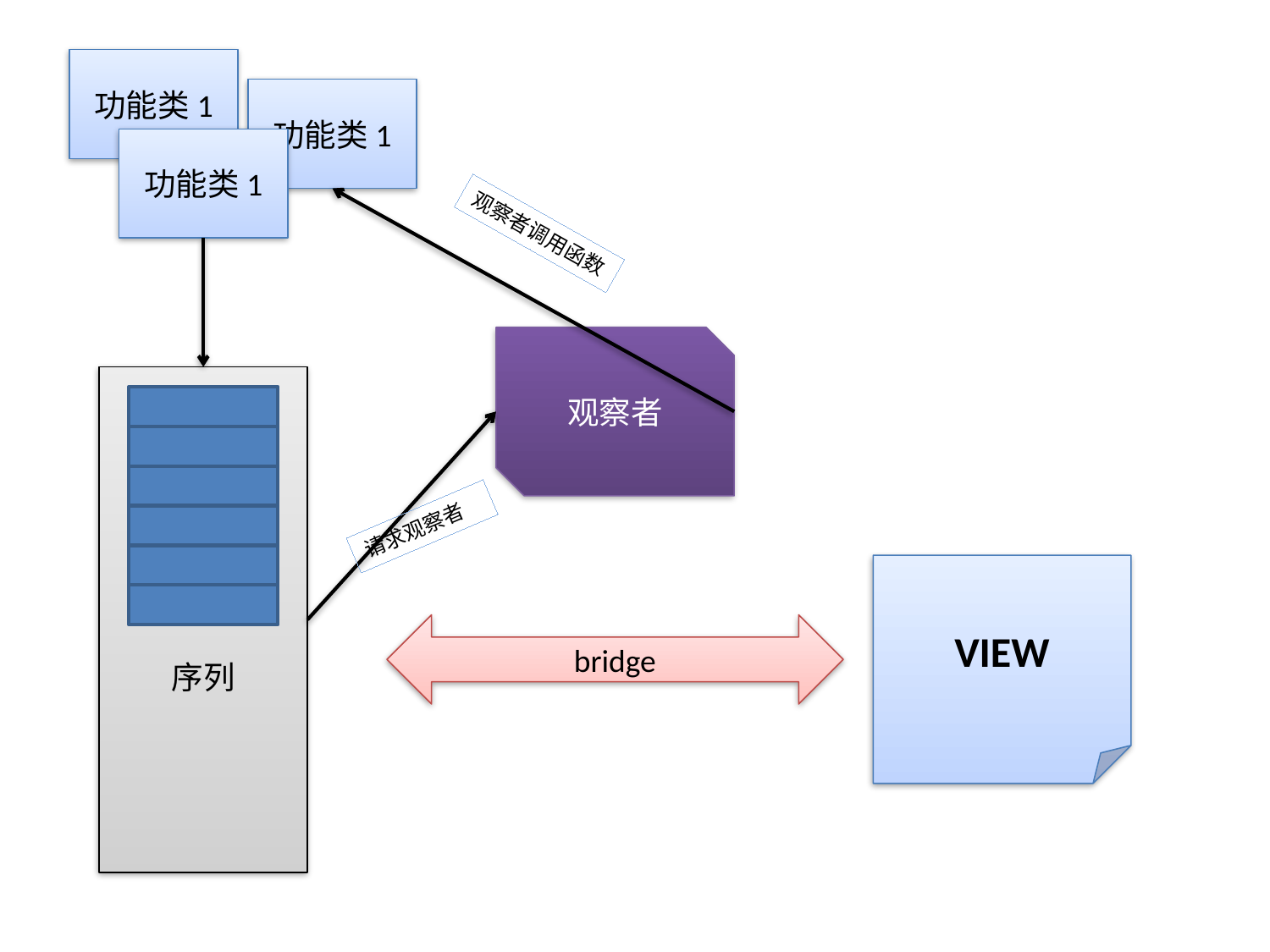

功能类1
功能类1
功能类1
观察者调用函数
观察者

序列

请求观察者

VIEW

bridge